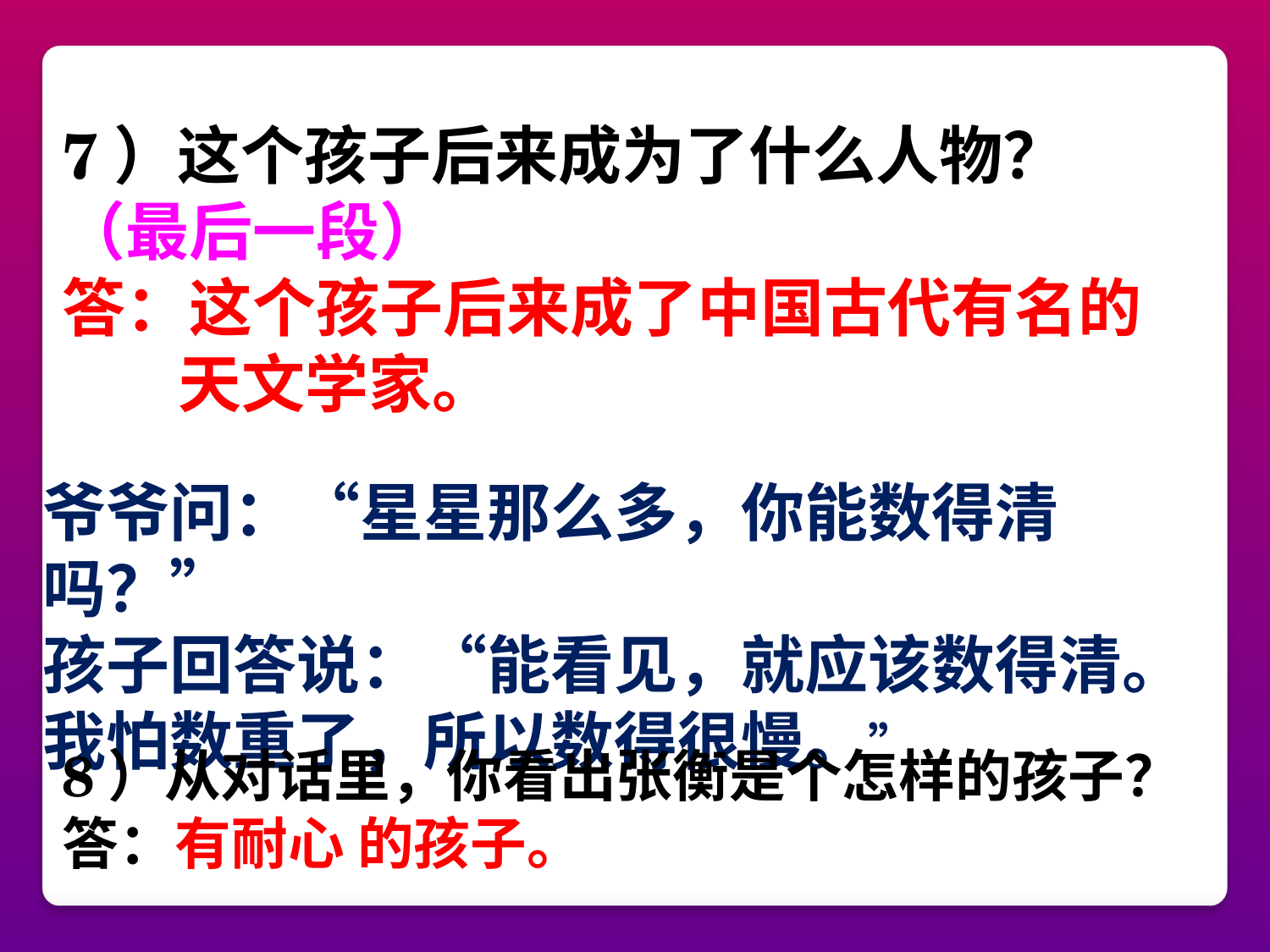

7）这个孩子后来成为了什么人物？
（最后一段）
答：这个孩子后来成了中国古代有名的
       天文学家。

爷爷问：“星星那么多，你能数得清吗？”
孩子回答说：“能看见，就应该数得清。我怕数重了，所以数得很慢。”
8）从对话里，你看出张衡是个怎样的孩子？
答：有耐心 的孩子。